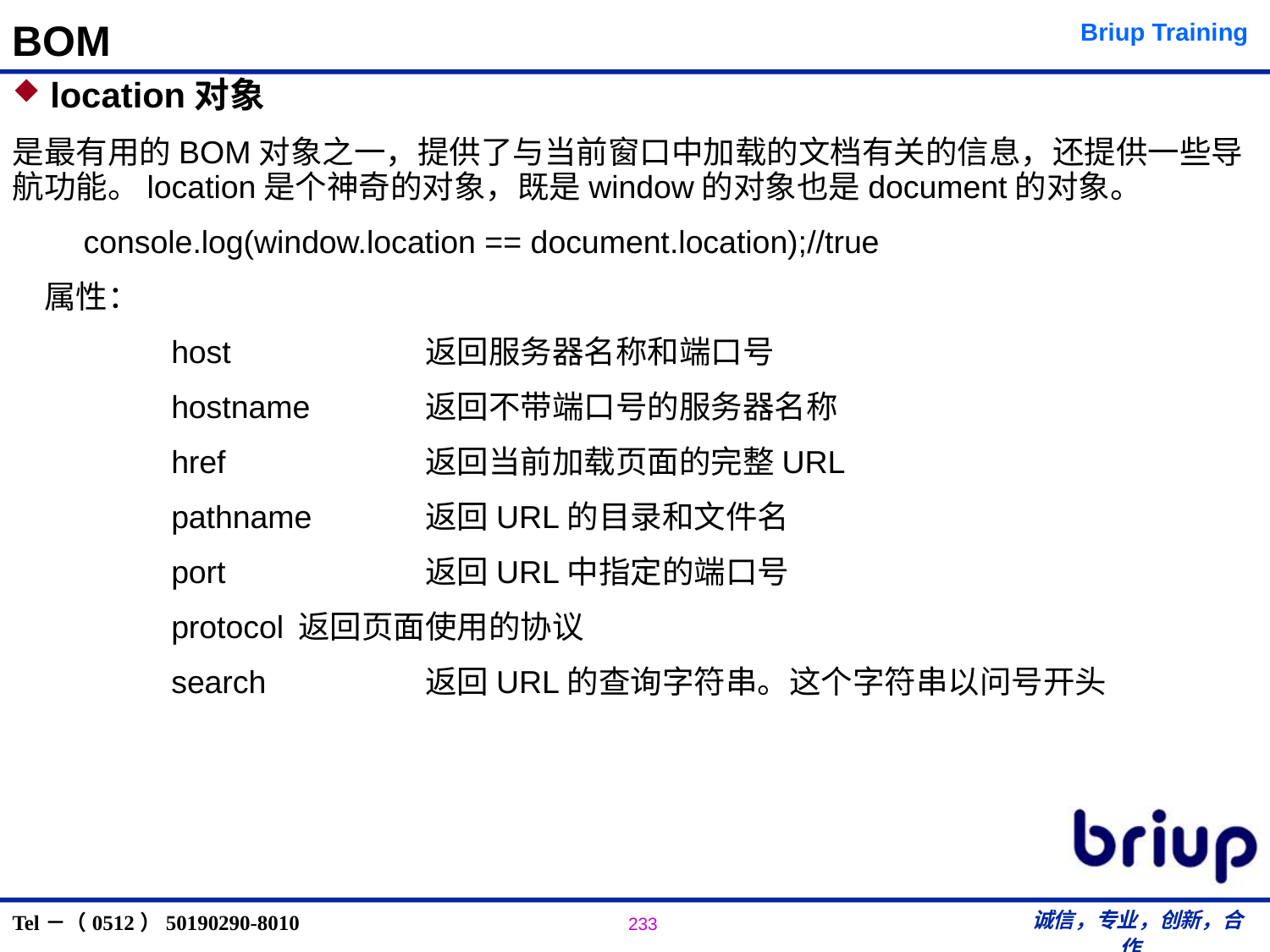

# BOM
 location对象
是最有用的BOM对象之一，提供了与当前窗口中加载的文档有关的信息，还提供一些导航功能。location是个神奇的对象，既是window的对象也是document的对象。
        console.log(window.location == document.location);//true
属性：
	host		返回服务器名称和端口号
	hostname	返回不带端口号的服务器名称
	href		返回当前加载页面的完整URL
	pathname	返回URL的目录和文件名
	port		返回URL中指定的端口号
	protocol	返回页面使用的协议
	search		返回URL的查询字符串。这个字符串以问号开头